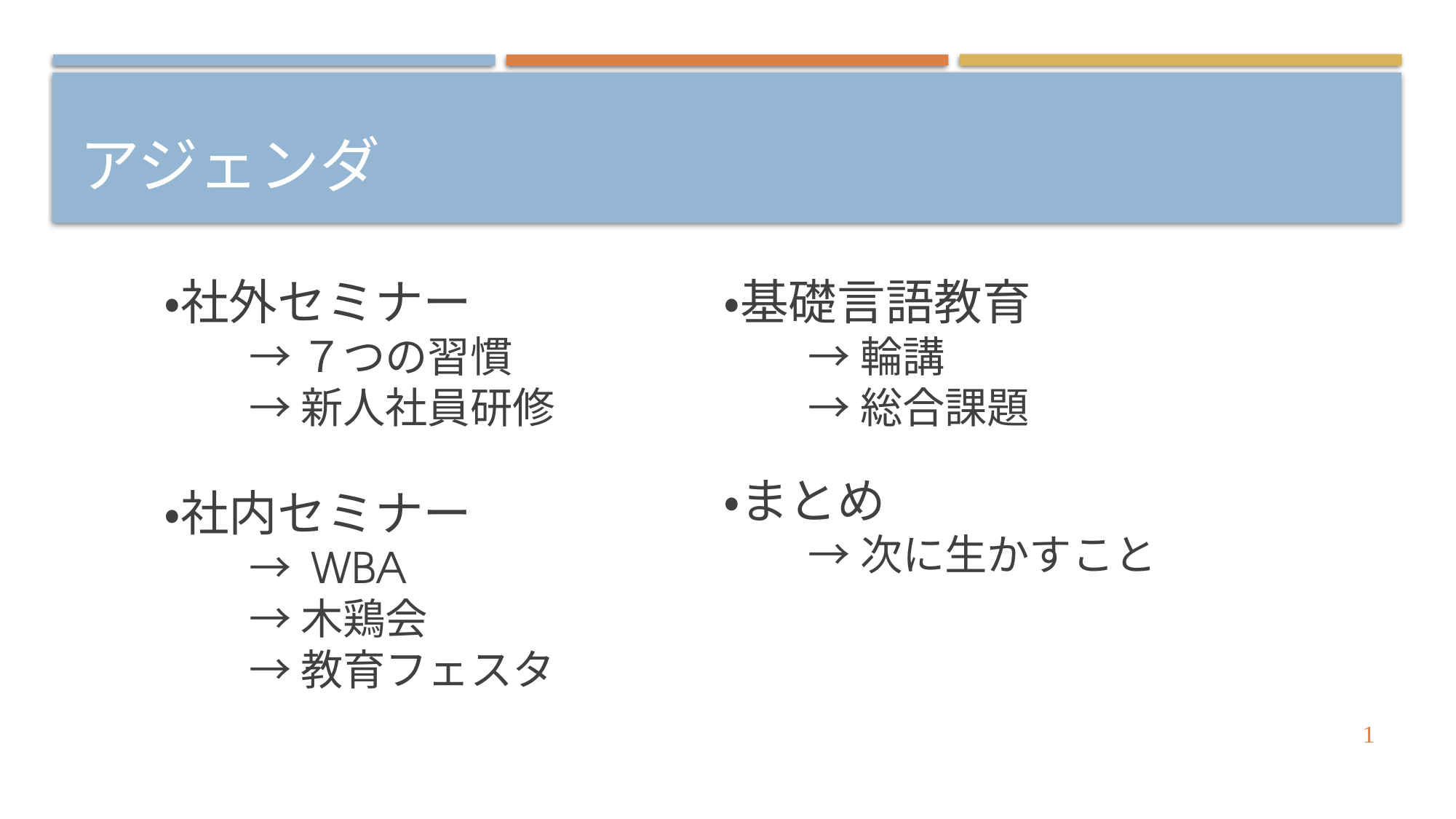

# アジェンダ
・社外セミナー
　　→ ７つの習慣
　　→ 新人社員研修

・社内セミナー
　　→ WBA
　　→ 木鶏会
　　→ 教育フェスタ
・基礎言語教育
　　→ 輪講
　　→ 総合課題

・まとめ
　　→ 次に生かすこと
1